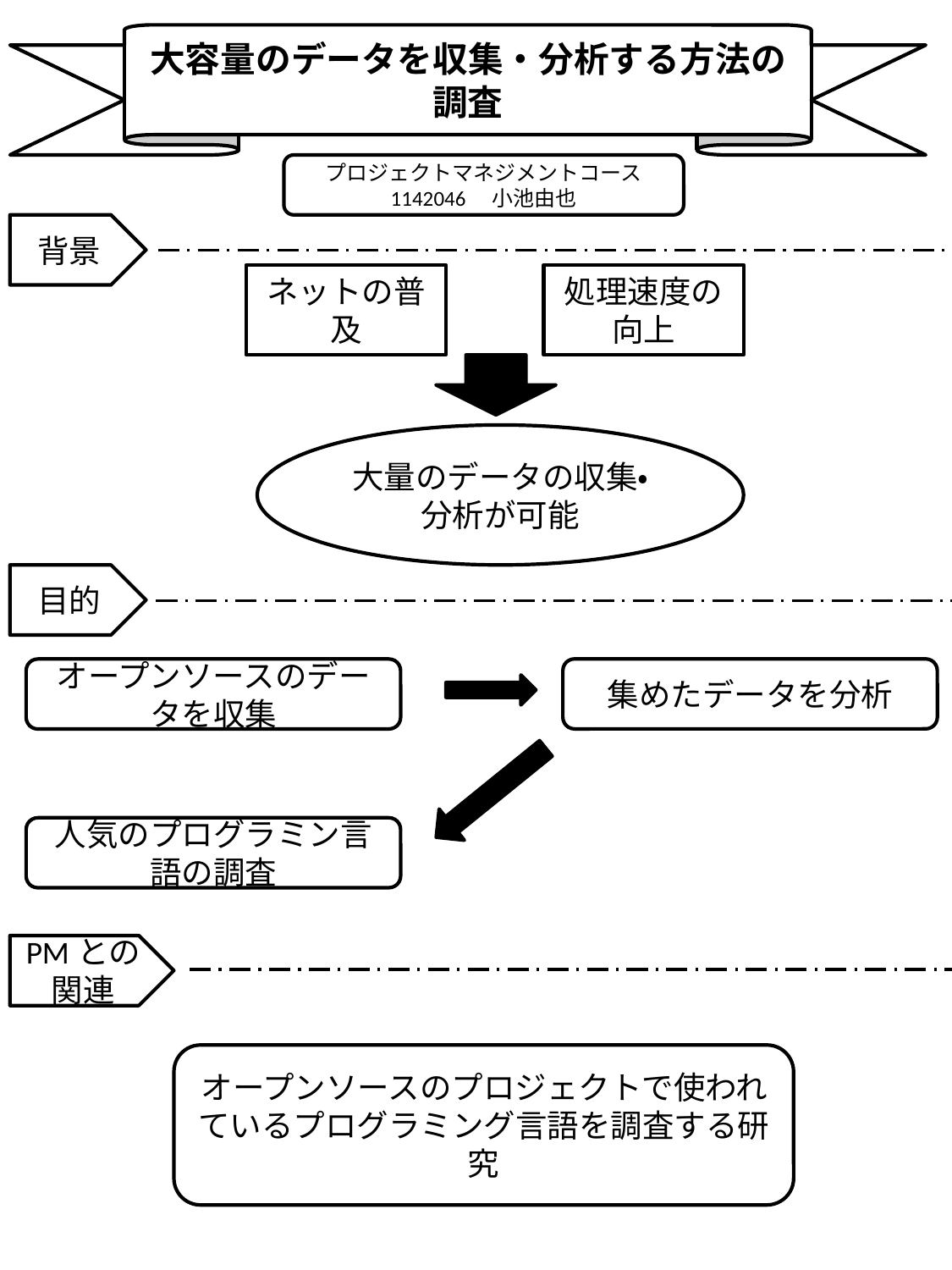

大容量のデータを収集・分析する方法の調査
プロジェクトマネジメントコース
1142046　小池由也
背景
ネットの普及
処理速度の向上

大量のデータの収集・分析が可能
目的
集めたデータを分析
オープンソースのデータを収集

人気のプログラミン言語の調査
PMとの関連
オープンソースのプロジェクトで使われているプログラミング言語を調査する研究